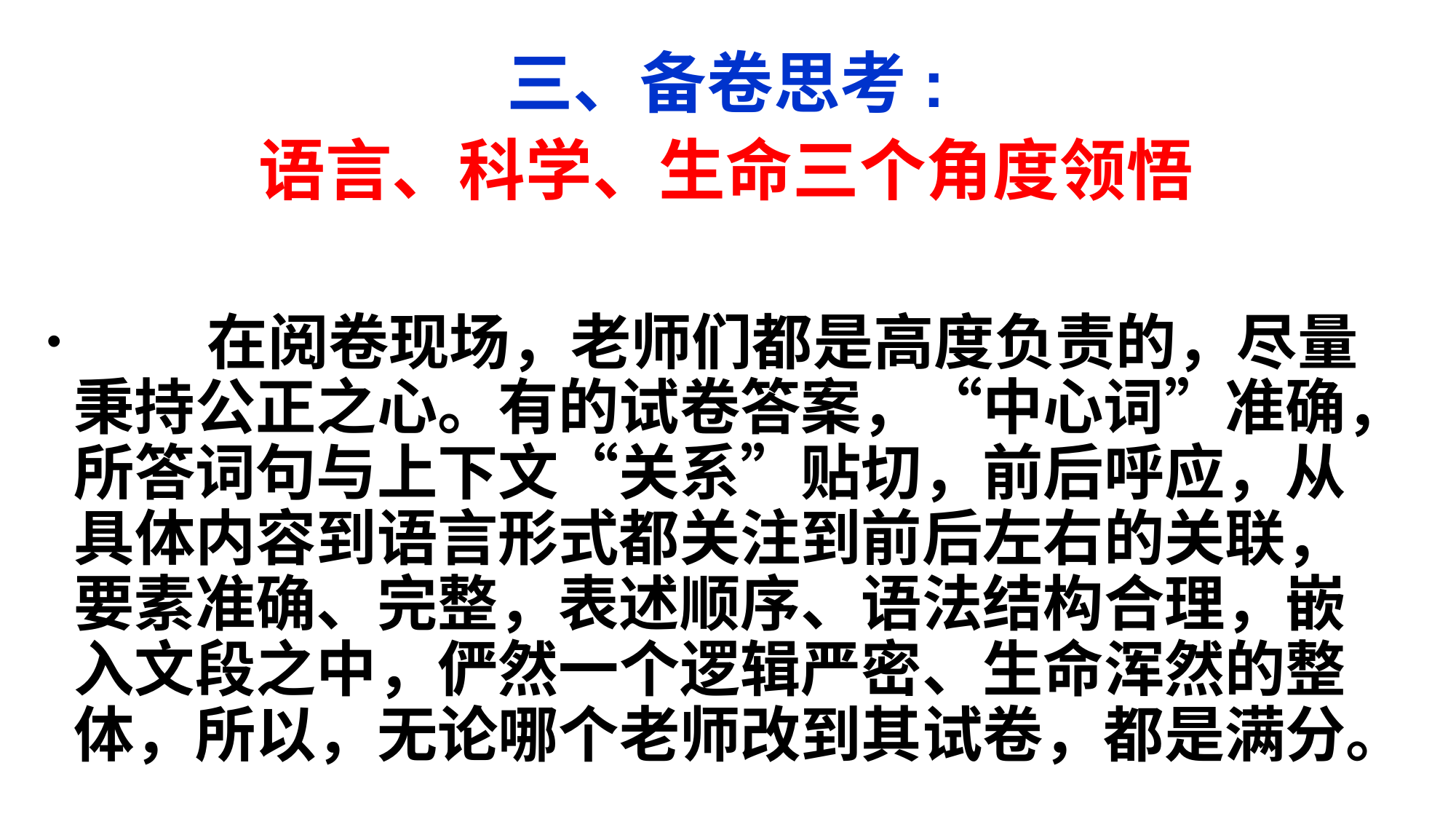

三、备卷思考:
语言、科学、生命三个角度领悟

             在阅卷现场，老师们都是高度负责的，尽量秉持公正之心。有的试卷答案，“中心词”准确，所答词句与上下文“关系”贴切，前后呼应，从具体内容到语言形式都关注到前后左右的关联，要素准确、完整，表述顺序、语法结构合理，嵌入文段之中，俨然一个逻辑严密、生命浑然的整体，所以，无论哪个老师改到其试卷，都是满分。